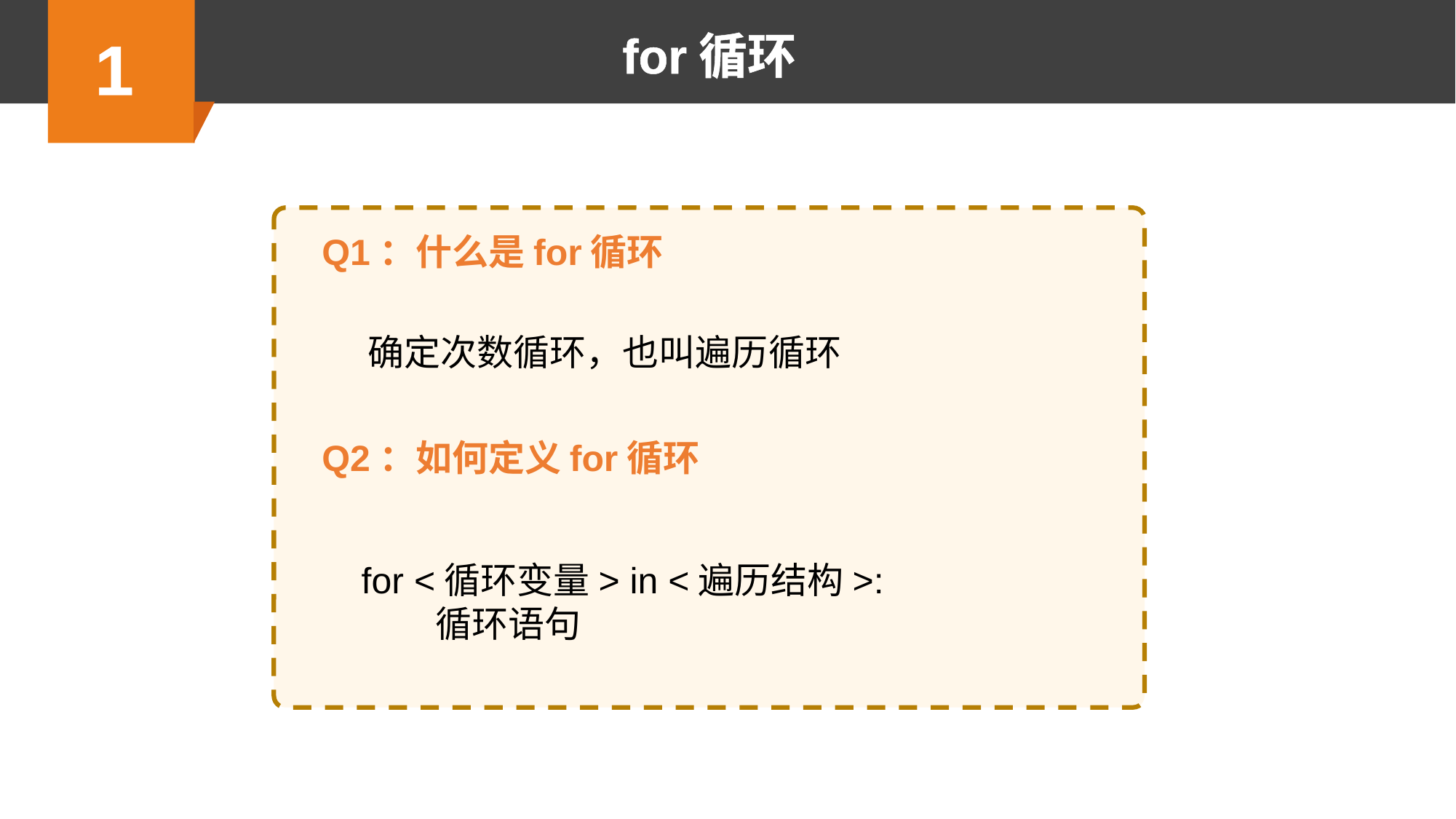

1
for循环

Q1：什么是for循环
确定次数循环，也叫遍历循环
Q2：如何定义for循环
for <循环变量> in <遍历结构>:
        循环语句